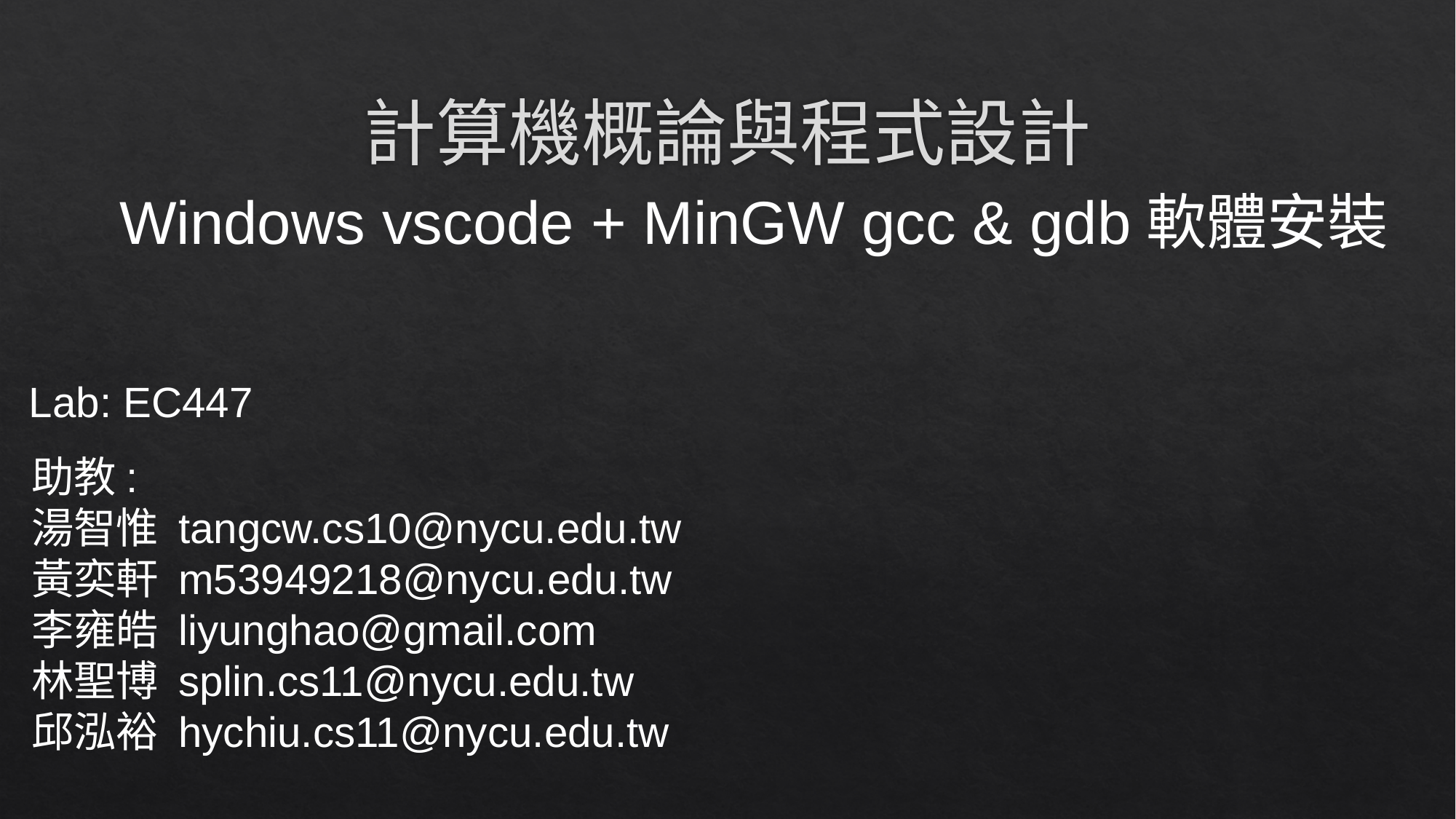

# 計算機概論與程式設計
Windows vscode + MinGW gcc & gdb軟體安裝
Lab: EC447
助教:
湯智惟 tangcw.cs10@nycu.edu.tw
黃奕軒 m53949218@nycu.edu.tw
李雍皓 liyunghao@gmail.com
林聖博 splin.cs11@nycu.edu.tw
邱泓裕 hychiu.cs11@nycu.edu.tw